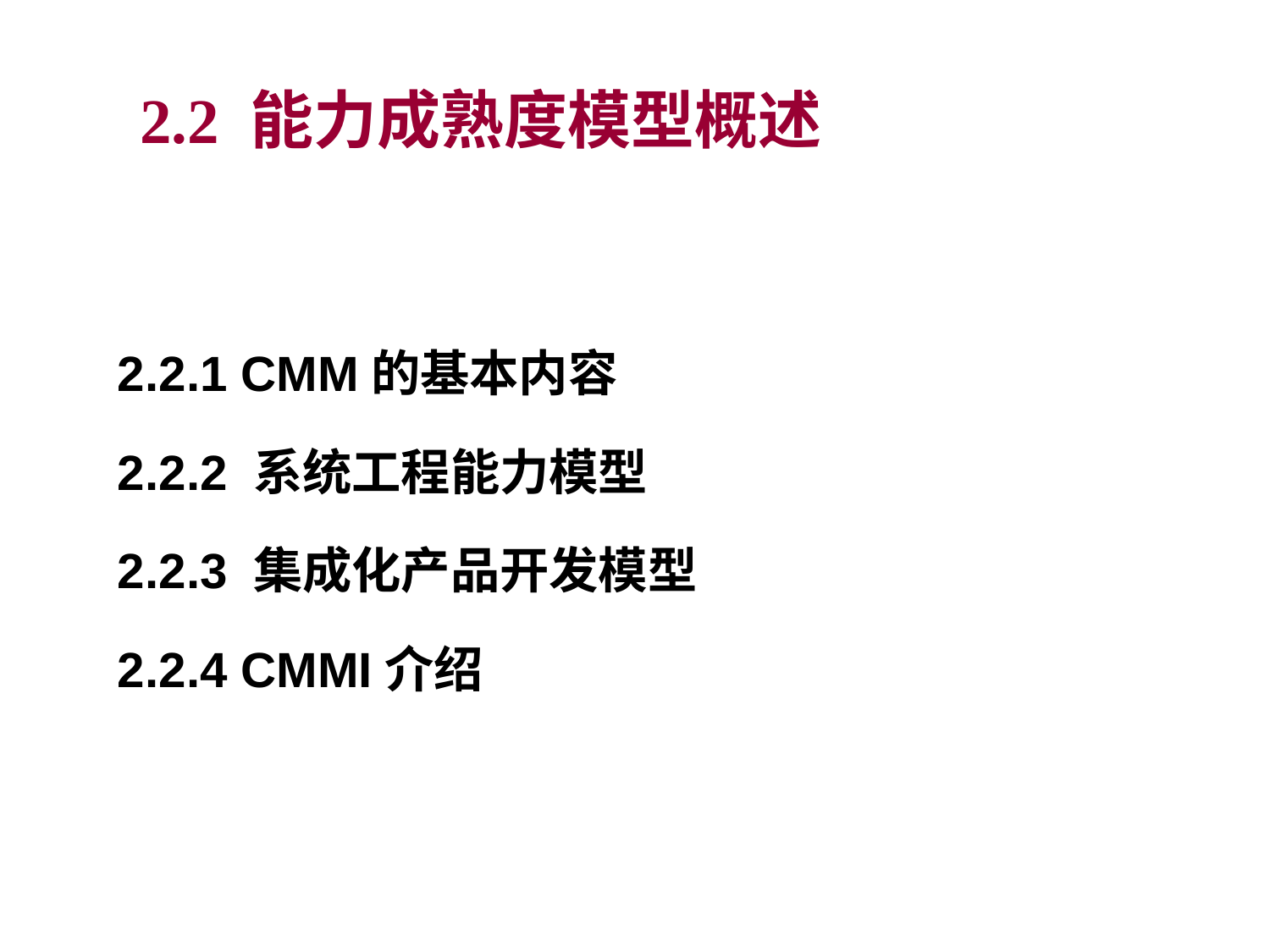

2.2 能力成熟度模型概述
2.2.1 CMM的基本内容
2.2.2 系统工程能力模型
2.2.3 集成化产品开发模型
2.2.4 CMMI介绍